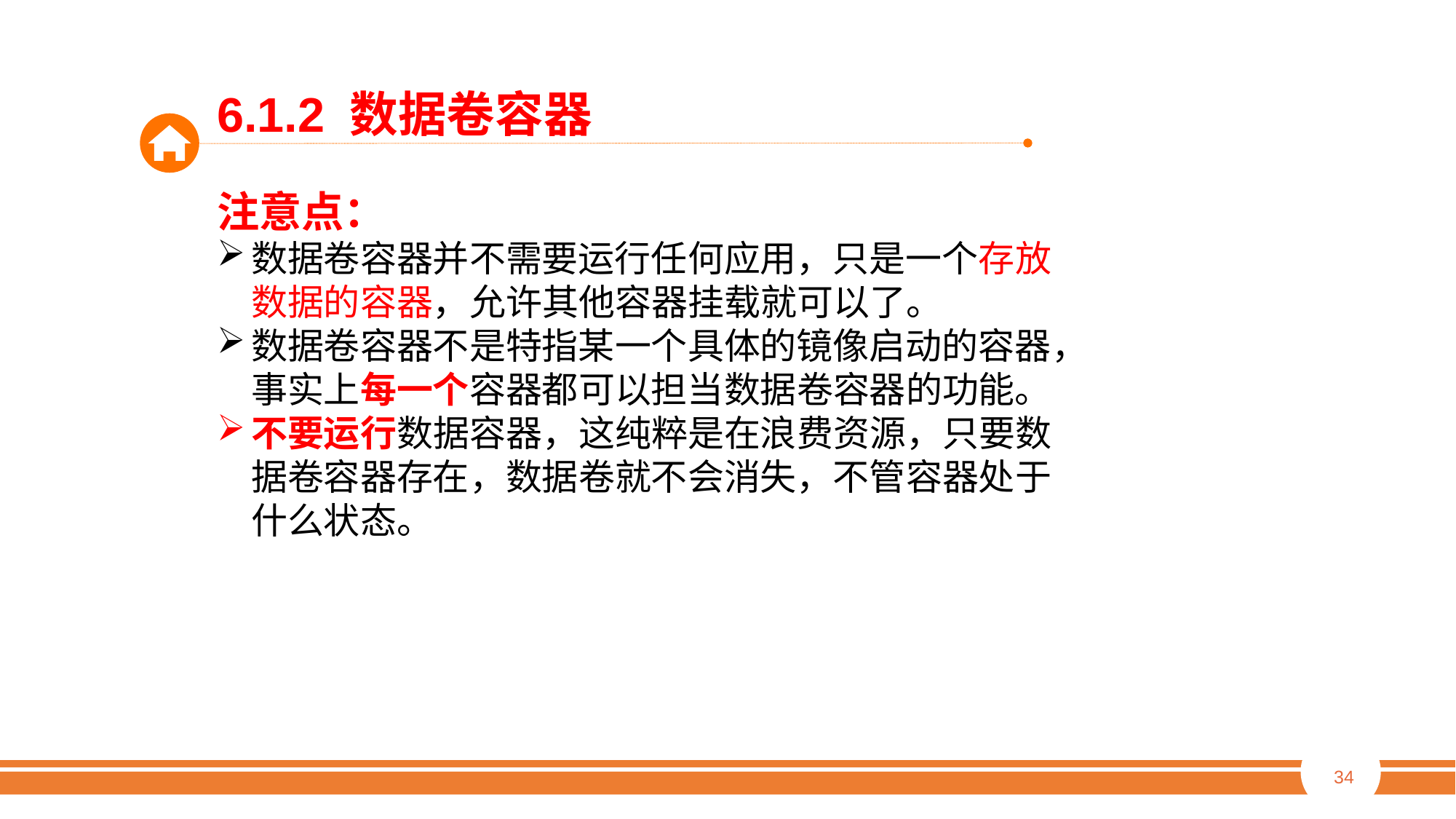

6.1.2 数据卷容器
注意点：
数据卷容器并不需要运行任何应用，只是一个存放数据的容器，允许其他容器挂载就可以了。
数据卷容器不是特指某一个具体的镜像启动的容器，事实上每一个容器都可以担当数据卷容器的功能。
不要运行数据容器，这纯粹是在浪费资源，只要数据卷容器存在，数据卷就不会消失，不管容器处于什么状态。
34